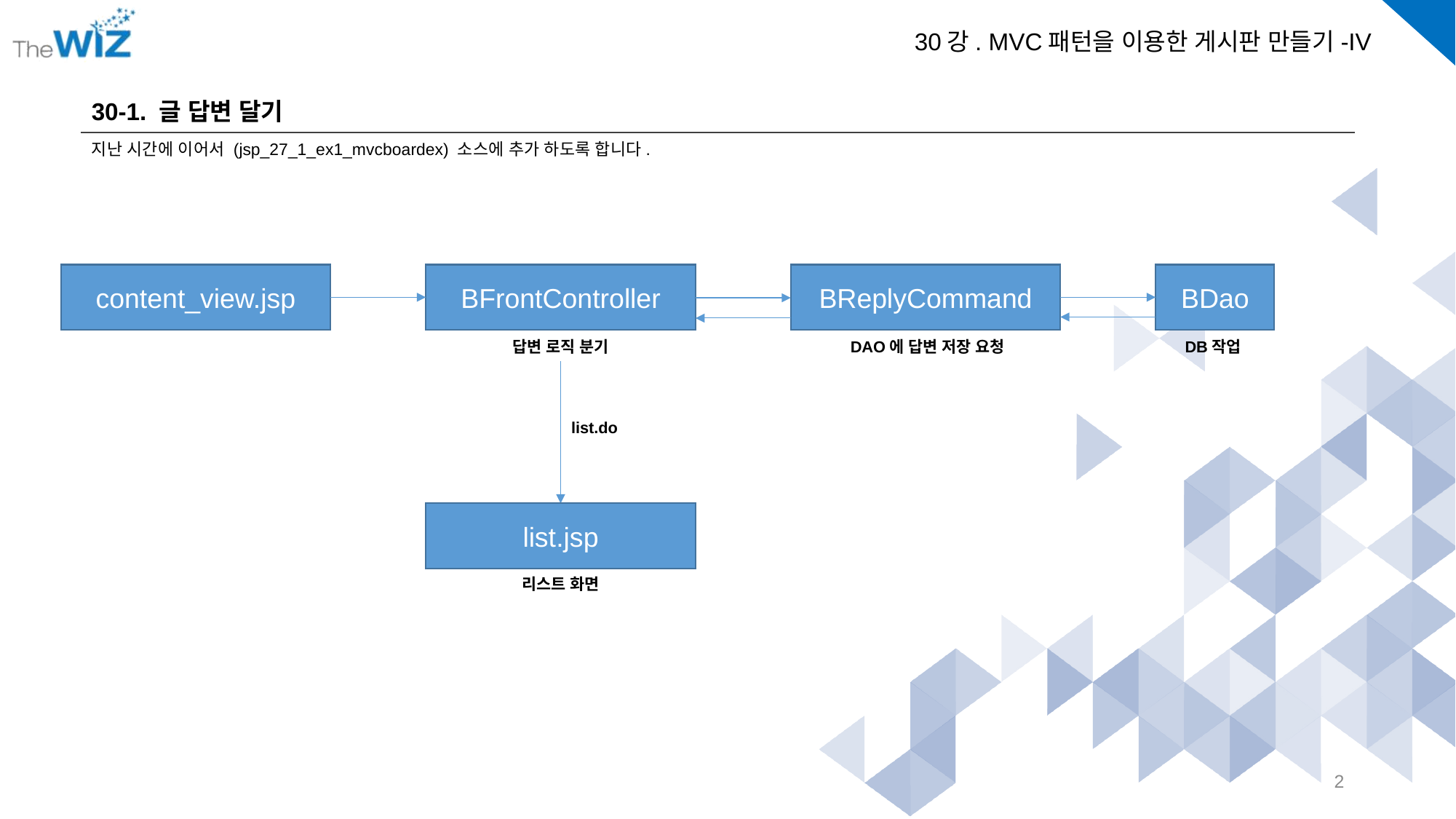

30-1. 글 답변 달기
지난 시간에 이어서 (jsp_27_1_ex1_mvcboardex) 소스에 추가 하도록 합니다.
content_view.jsp
BFrontController
BReplyCommand
BDao
답변 로직 분기
DAO에 답변 저장 요청
DB작업
list.do
list.jsp
리스트 화면
2